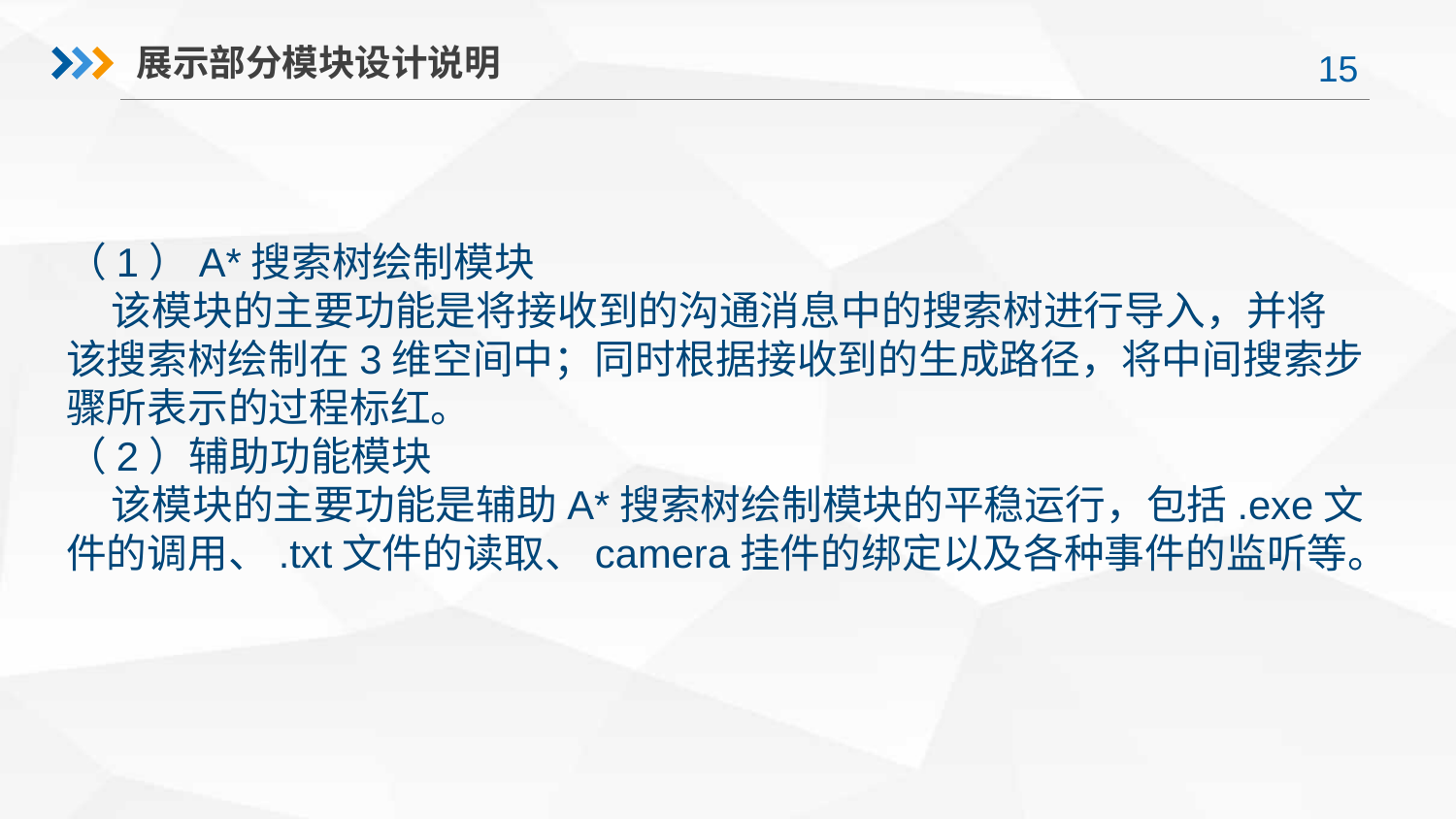

展示部分模块设计说明
（1）A*搜索树绘制模块
    该模块的主要功能是将接收到的沟通消息中的搜索树进行导入，并将该搜索树绘制在3维空间中；同时根据接收到的生成路径，将中间搜索步骤所表示的过程标红。
（2）辅助功能模块
    该模块的主要功能是辅助A*搜索树绘制模块的平稳运行，包括.exe文件的调用、.txt文件的读取、camera挂件的绑定以及各种事件的监听等。